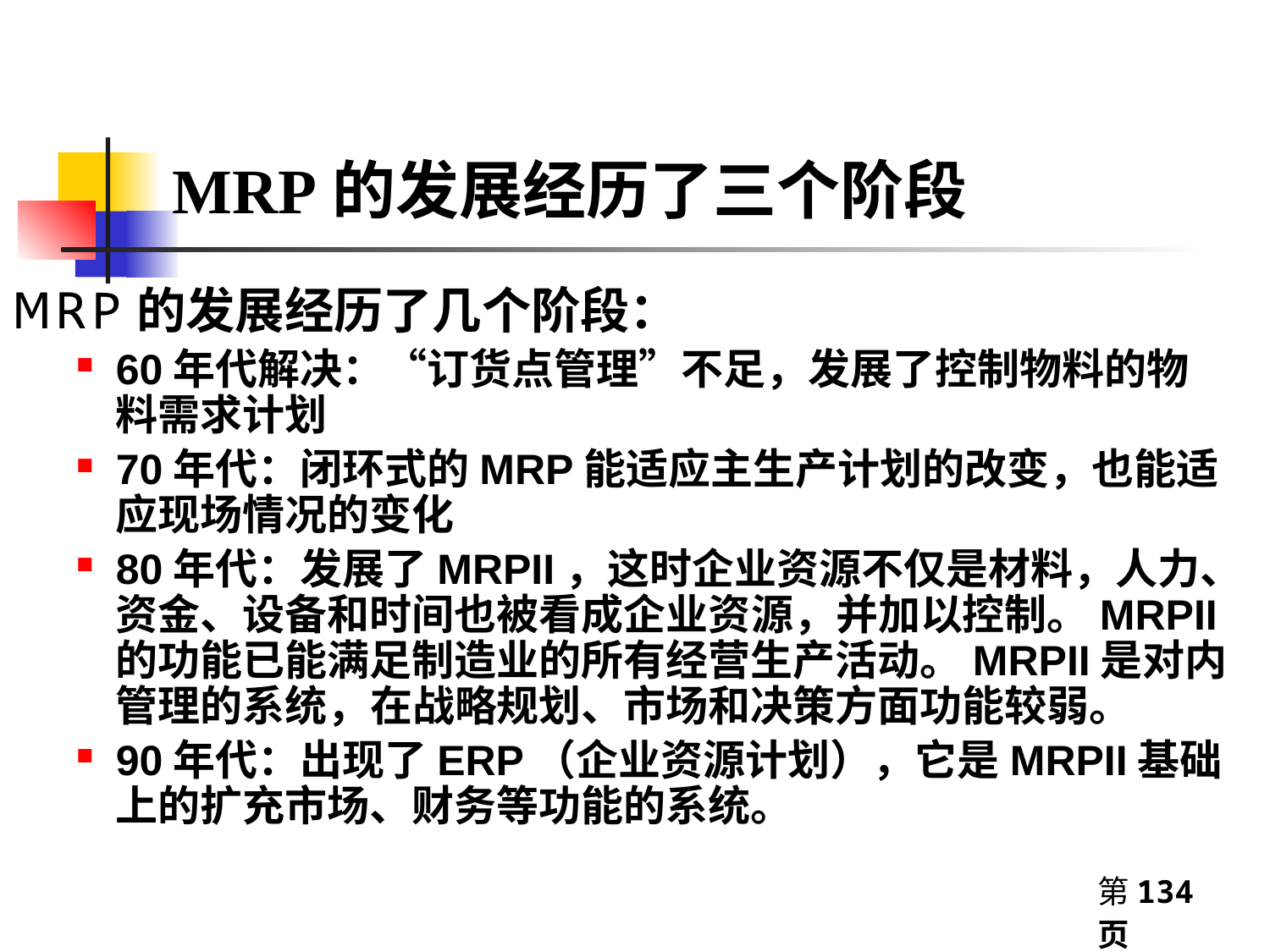

# MRP的发展经历了三个阶段
MRP的发展经历了几个阶段：
60年代解决：“订货点管理”不足，发展了控制物料的物料需求计划
70年代：闭环式的MRP能适应主生产计划的改变，也能适应现场情况的变化
80年代：发展了MRPII，这时企业资源不仅是材料，人力、资金、设备和时间也被看成企业资源，并加以控制。MRPII的功能已能满足制造业的所有经营生产活动。MRPII是对内管理的系统，在战略规划、市场和决策方面功能较弱。
90年代：出现了ERP（企业资源计划），它是MRPII基础上的扩充市场、财务等功能的系统。